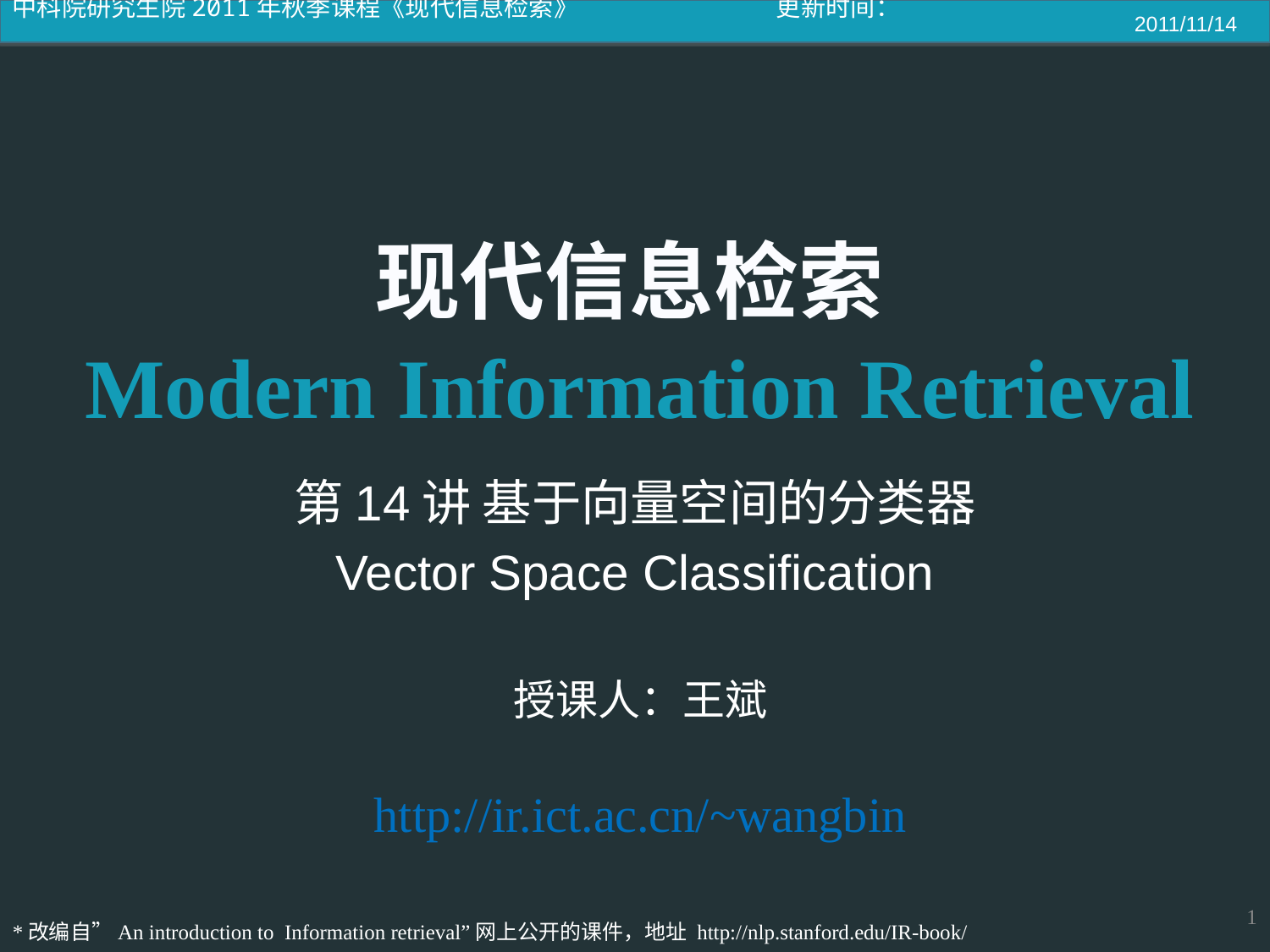

2011/11/14
第14讲 基于向量空间的分类器
Vector Space Classification
1